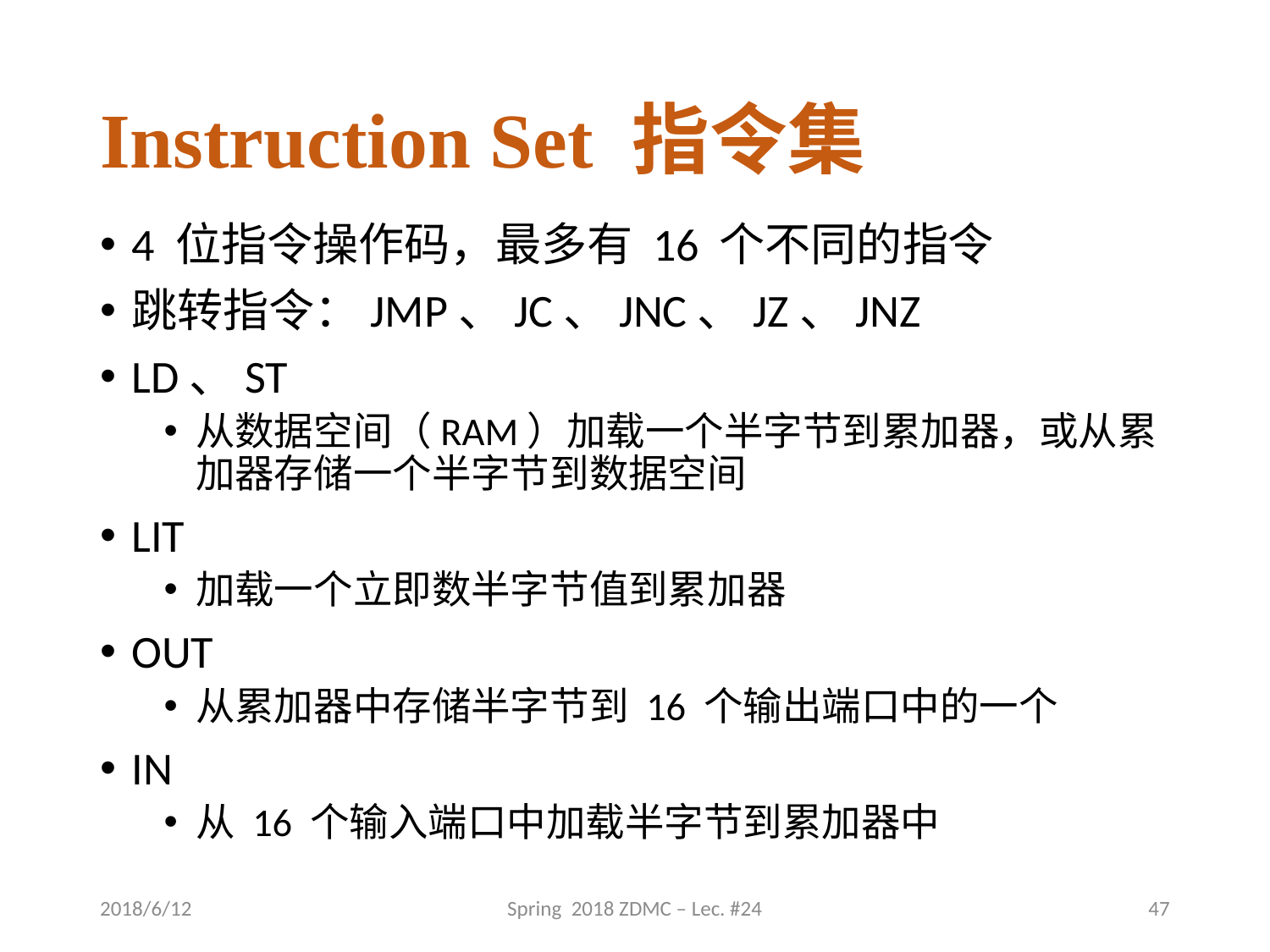

# Instruction Set 指令集
4 位指令操作码，最多有 16 个不同的指令
跳转指令：JMP、JC、JNC、JZ、JNZ
LD、ST
从数据空间（RAM）加载一个半字节到累加器，或从累加器存储一个半字节到数据空间
LIT
加载一个立即数半字节值到累加器
OUT
从累加器中存储半字节到 16 个输出端口中的一个
IN
从 16 个输入端口中加载半字节到累加器中
2018/6/12
Spring  2018 ZDMC – Lec. #24
47